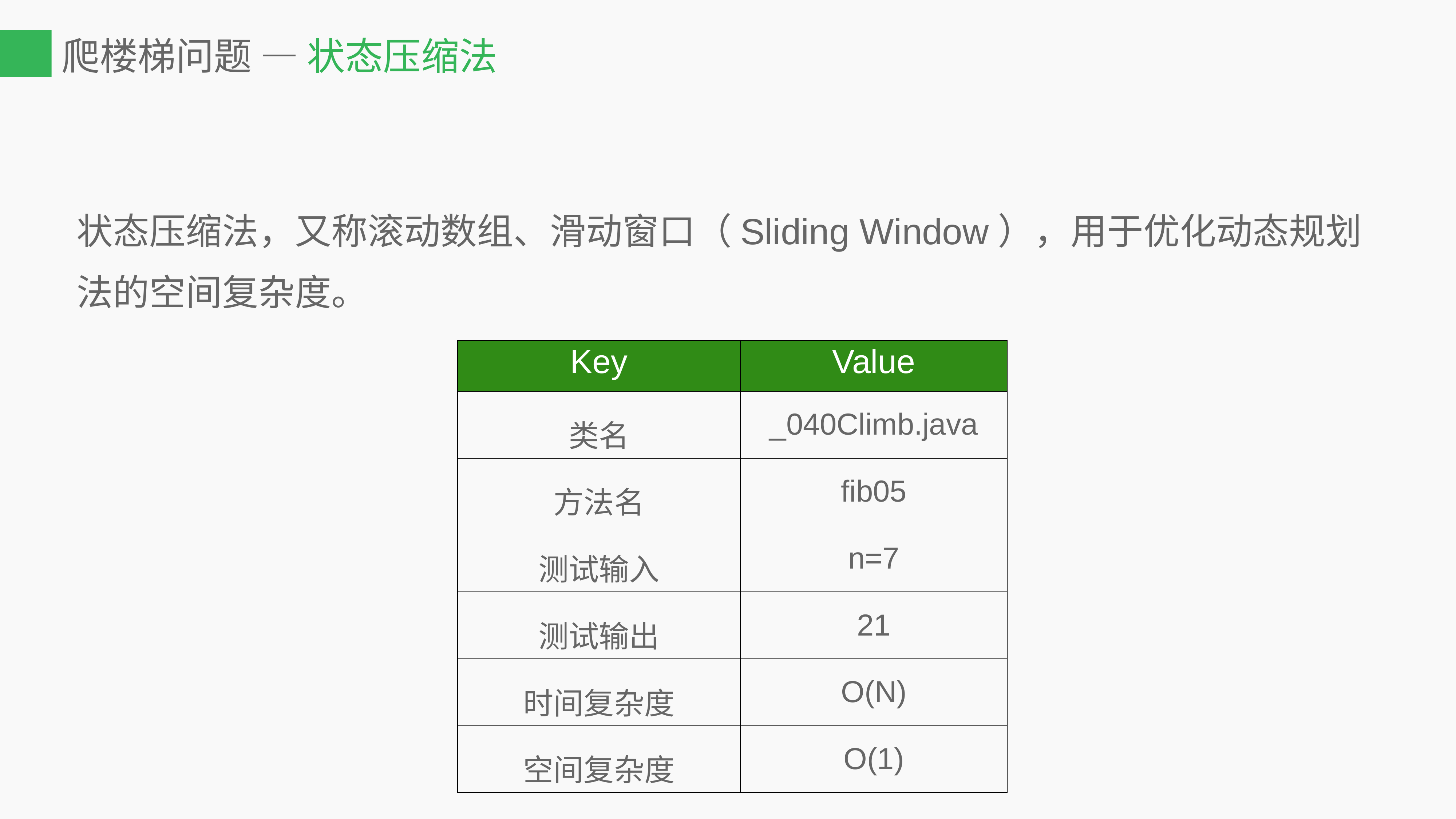

# 爬楼梯问题 — 状态压缩法
状态压缩法，又称滚动数组、滑动窗口（Sliding Window），用于优化动态规划法的空间复杂度。
| Key | Value |
| --- | --- |
| 类名 | \_040Climb.java |
| 方法名 | fib05 |
| 测试输入 | n=7 |
| 测试输出 | 21 |
| 时间复杂度 | O(N) |
| 空间复杂度 | O(1) |